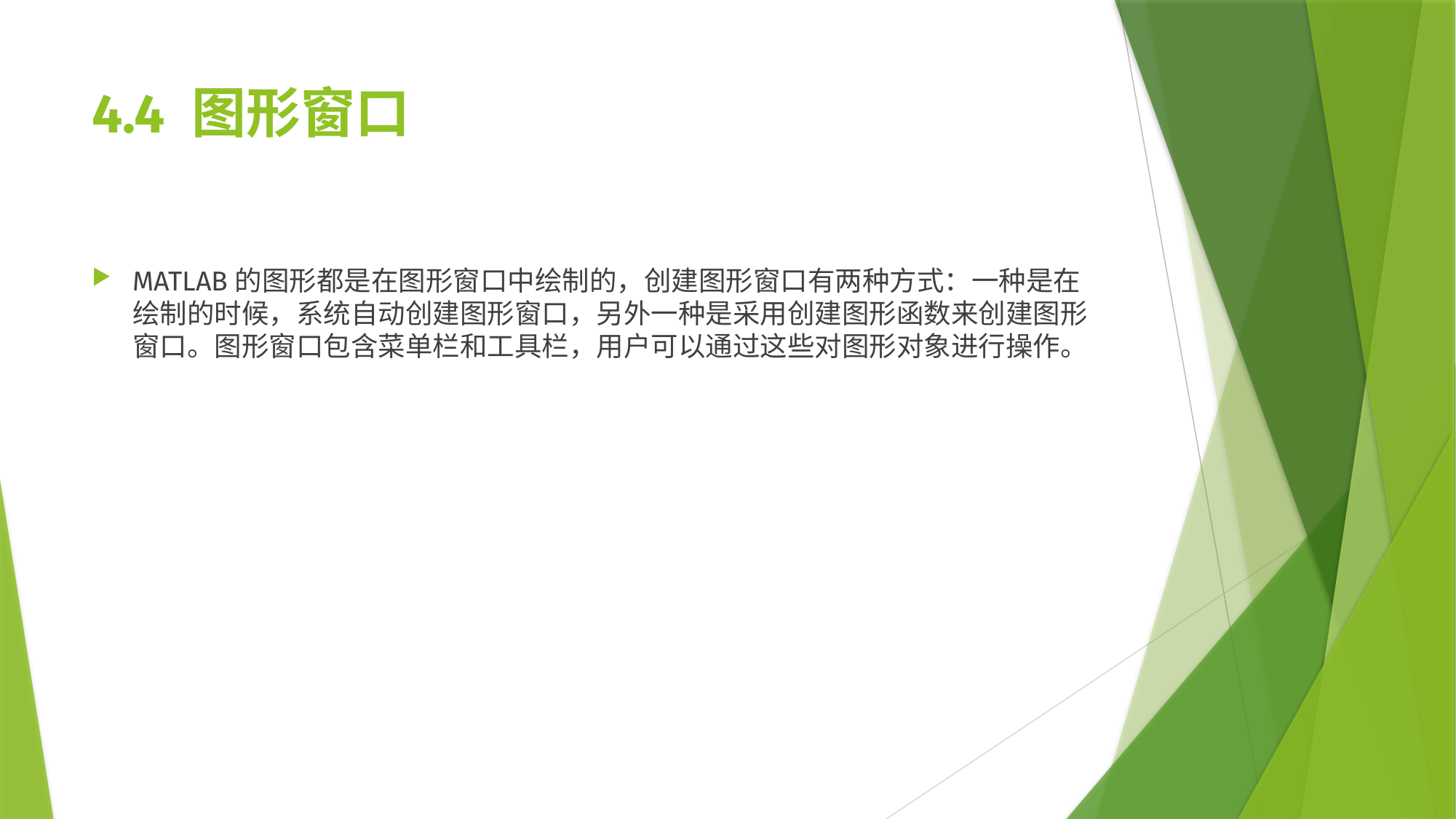

# 4.4 图形窗口
MATLAB的图形都是在图形窗口中绘制的，创建图形窗口有两种方式：一种是在绘制的时候，系统自动创建图形窗口，另外一种是采用创建图形函数来创建图形窗口。图形窗口包含菜单栏和工具栏，用户可以通过这些对图形对象进行操作。